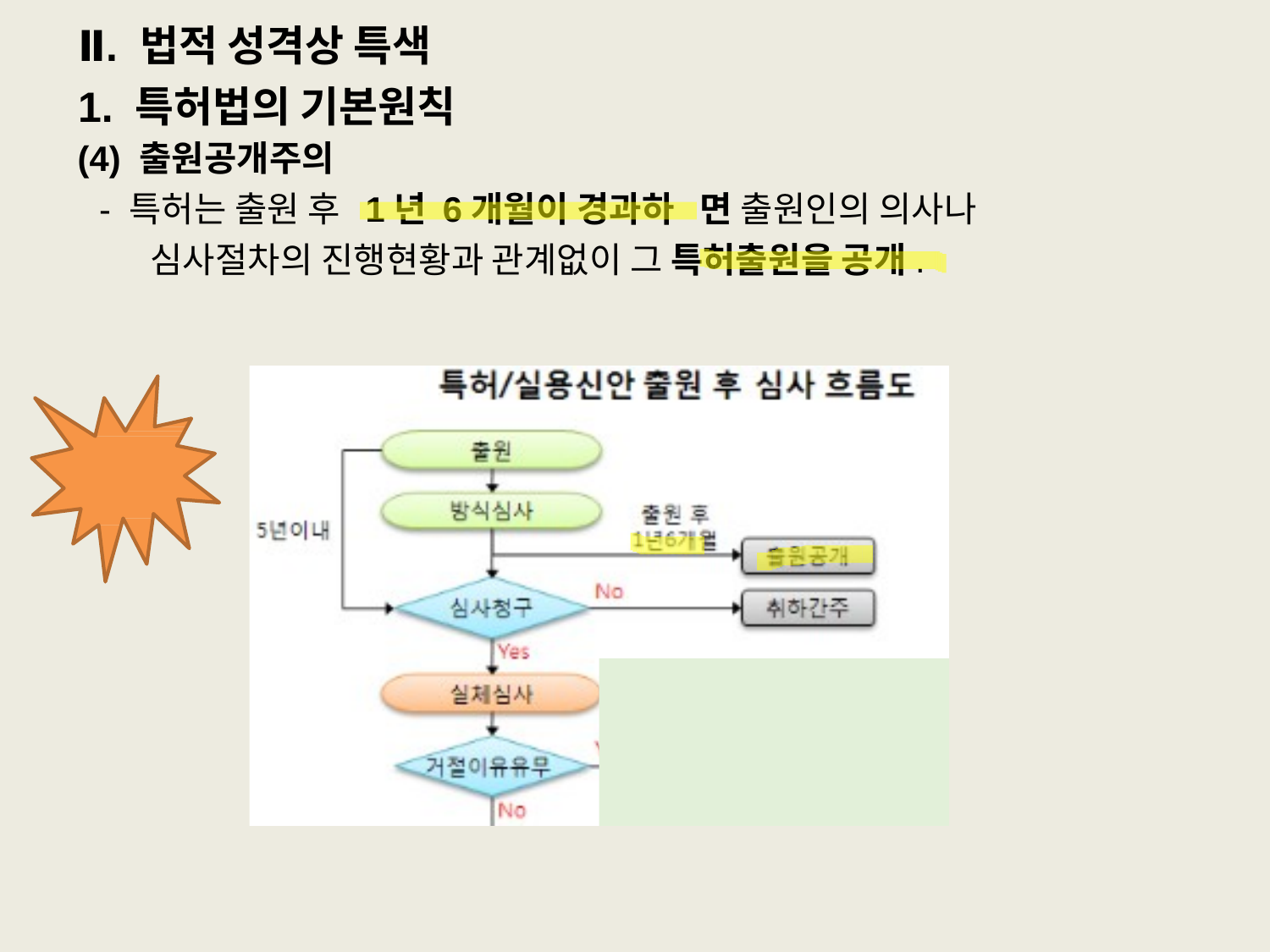

# Ⅱ. 법적 성격상 특색
1. 특허법의 기본원칙
(4) 출원공개주의
- 특허는 출원 후	면 출원인의 의사나
심사절차의 진행현황과 관계없이 그 특허출원을 공개.
1년 6개월이 경과하